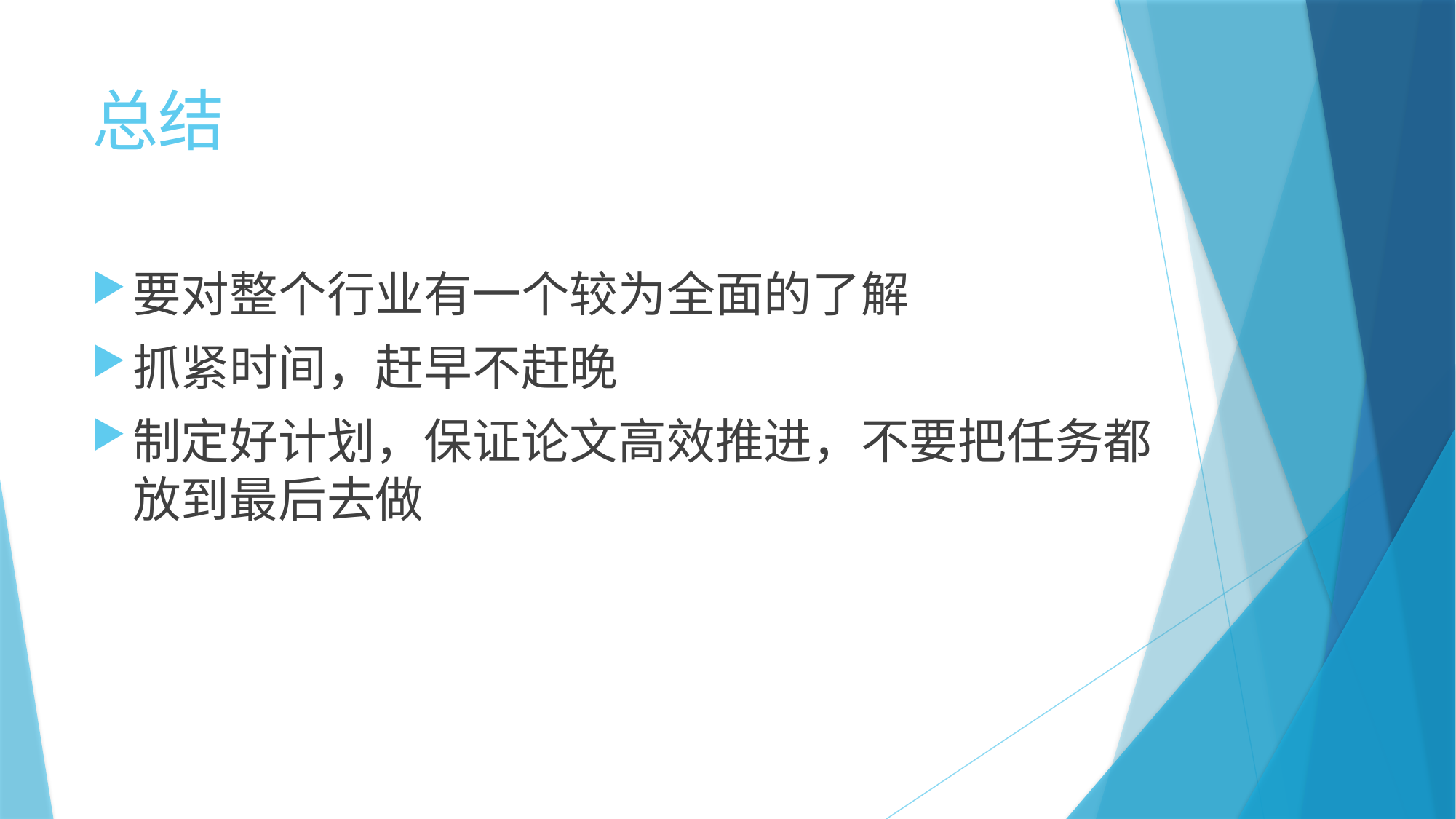

# 总结
要对整个行业有一个较为全面的了解
抓紧时间，赶早不赶晚
制定好计划，保证论文高效推进，不要把任务都放到最后去做